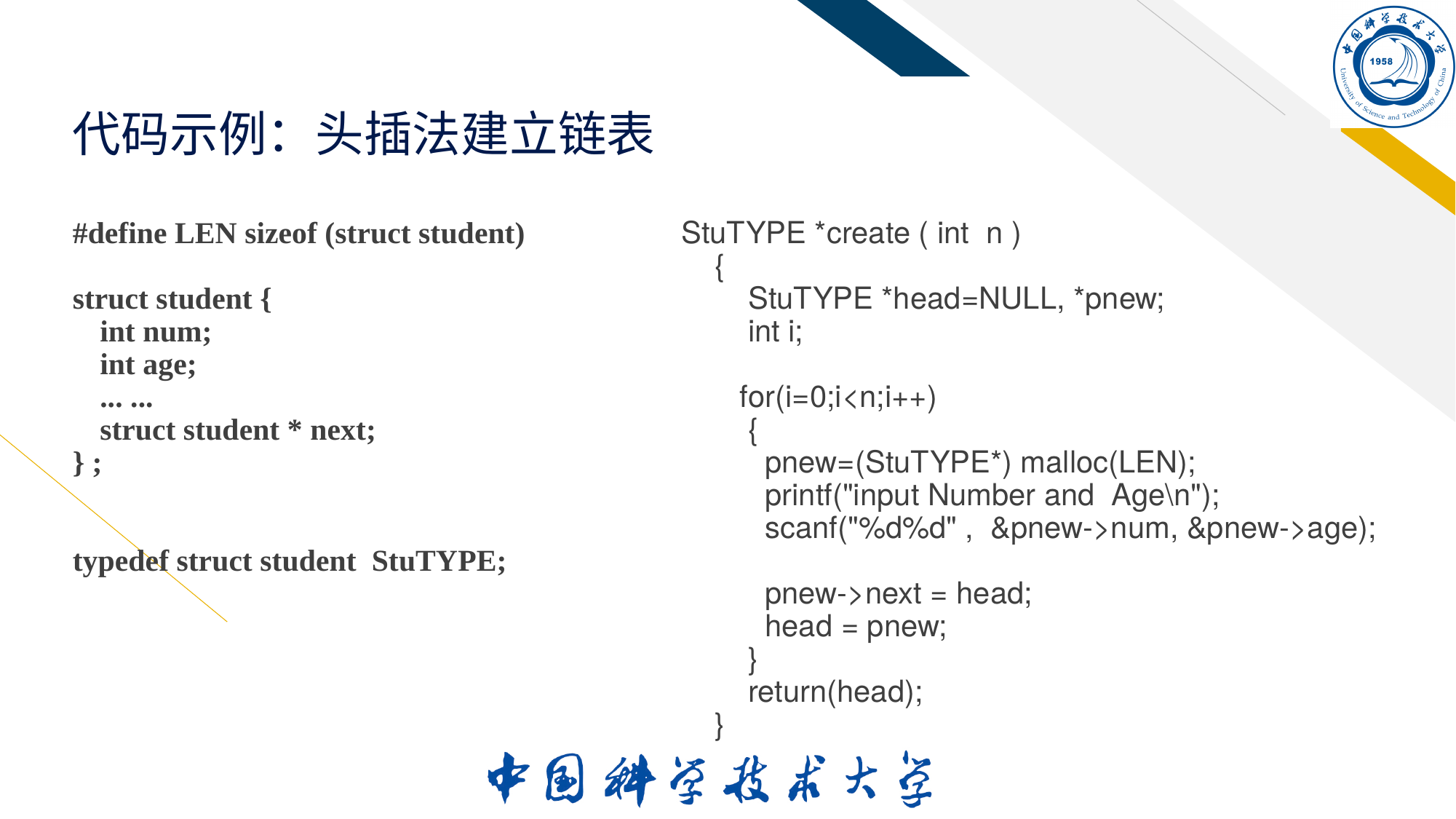

# 代码示例：头插法建立链表
#define LEN sizeof (struct student)

struct student {
	int num;
	int age;
	... ...
	struct student * next;
} ;

typedef struct student  StuTYPE;

StuTYPE *create ( int  n )
    {
        StuTYPE *head=NULL, *pnew;
        int i;

       for(i=0;i<n;i++)
        {
          pnew=(StuTYPE*) malloc(LEN);
          printf("input Number and  Age\n");
          scanf("%d%d" ,  &pnew->num, &pnew->age);
          pnew->next = head;
          head = pnew;
        }
        return(head);
    }